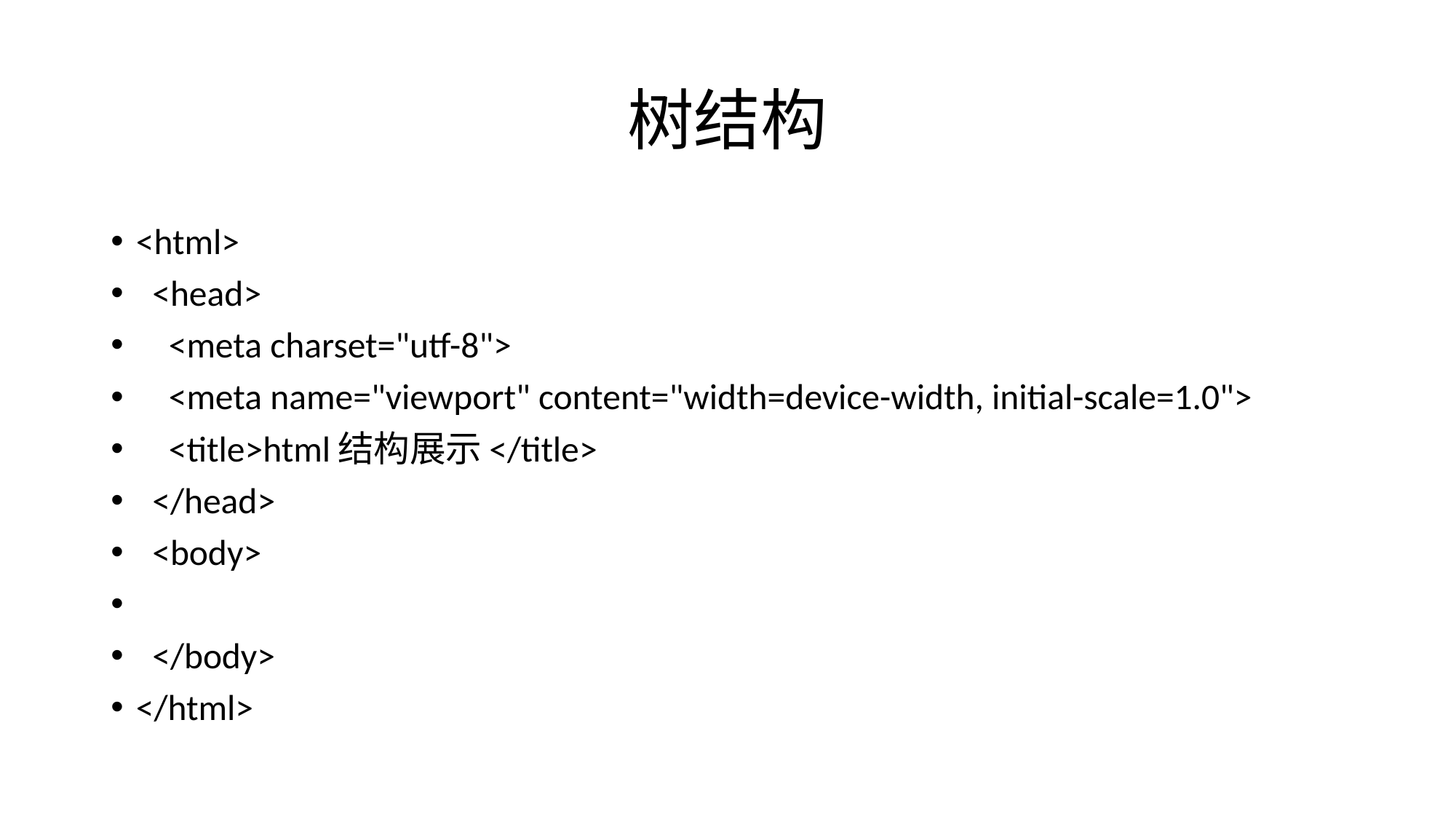

# 树结构
<html>
  <head>
    <meta charset="utf-8">
    <meta name="viewport" content="width=device-width, initial-scale=1.0">
    <title>html结构展示</title>
  </head>
  <body>

  </body>
</html>